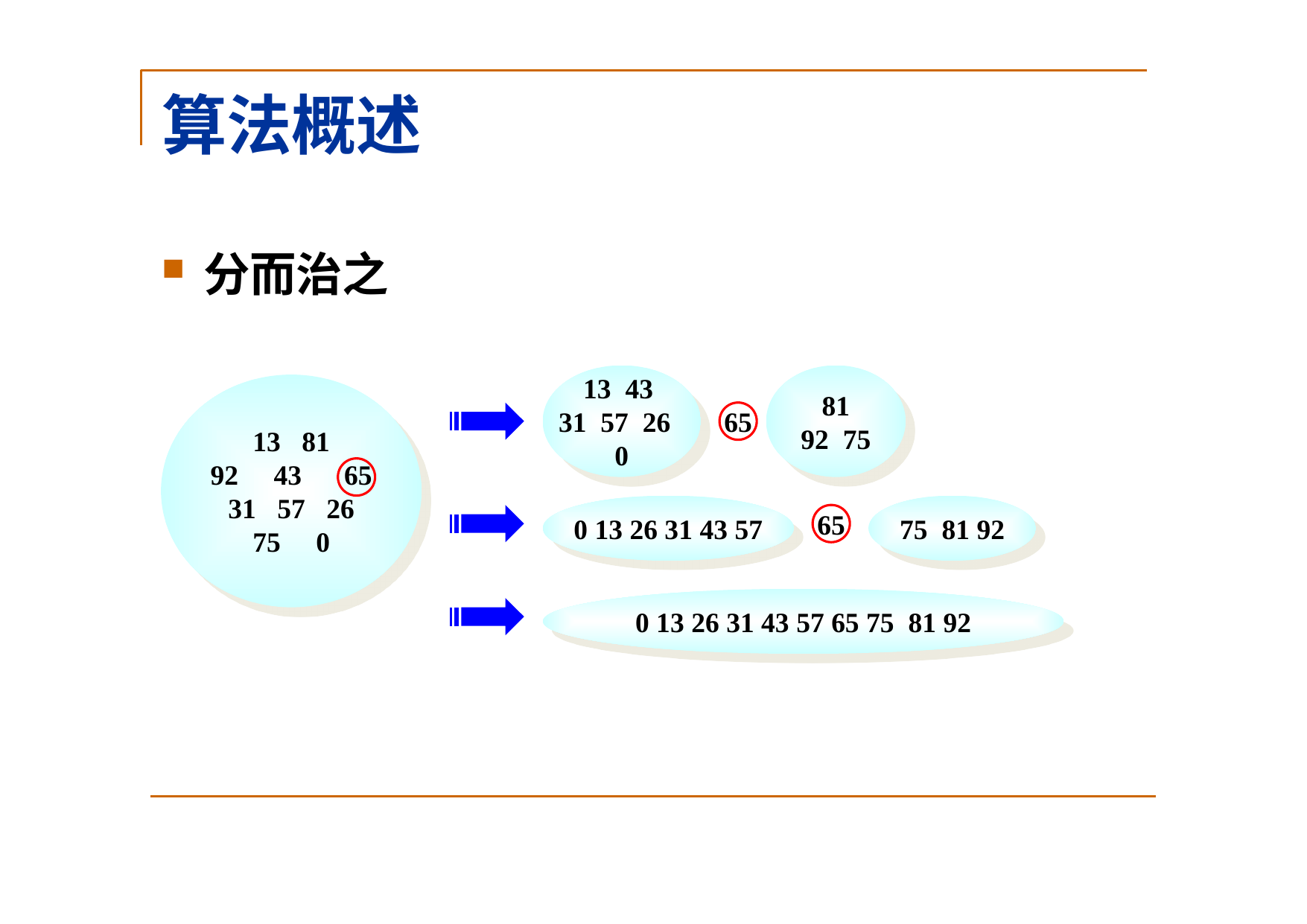

# 算法概述
分而治之
13  43
31  57  26
0
81
92  75
65
13   81
92     43      65
31   57   26
75     0

0 13 26 31 43 57
75  81 92
65

0 13 26 31 43 57 65 75  81 92